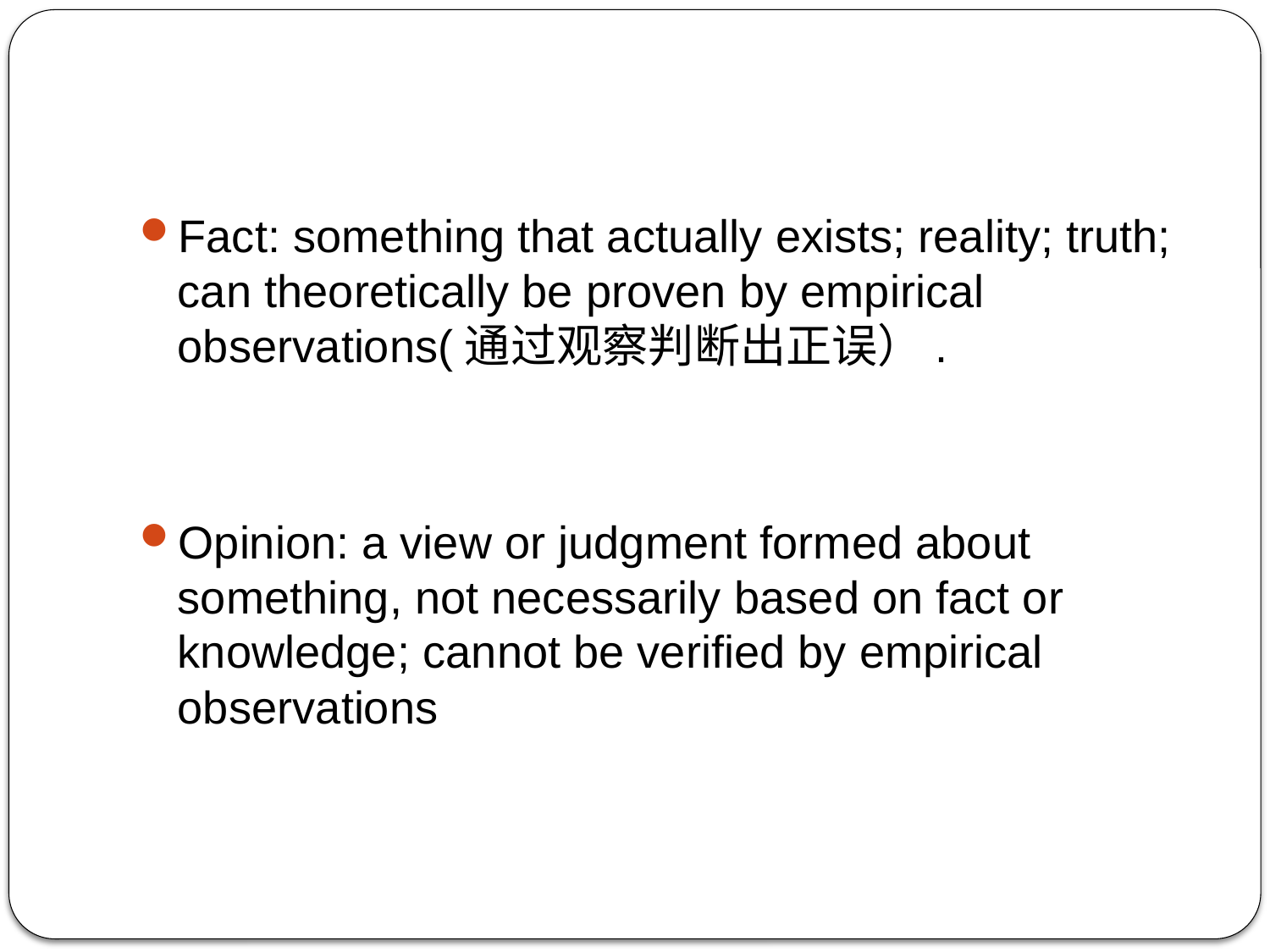

#
Fact: something that actually exists; reality; truth; can theoretically be proven by empirical observations(通过观察判断出正误）.

Opinion: a view or judgment formed about something, not necessarily based on fact or knowledge; cannot be verified by empirical observations